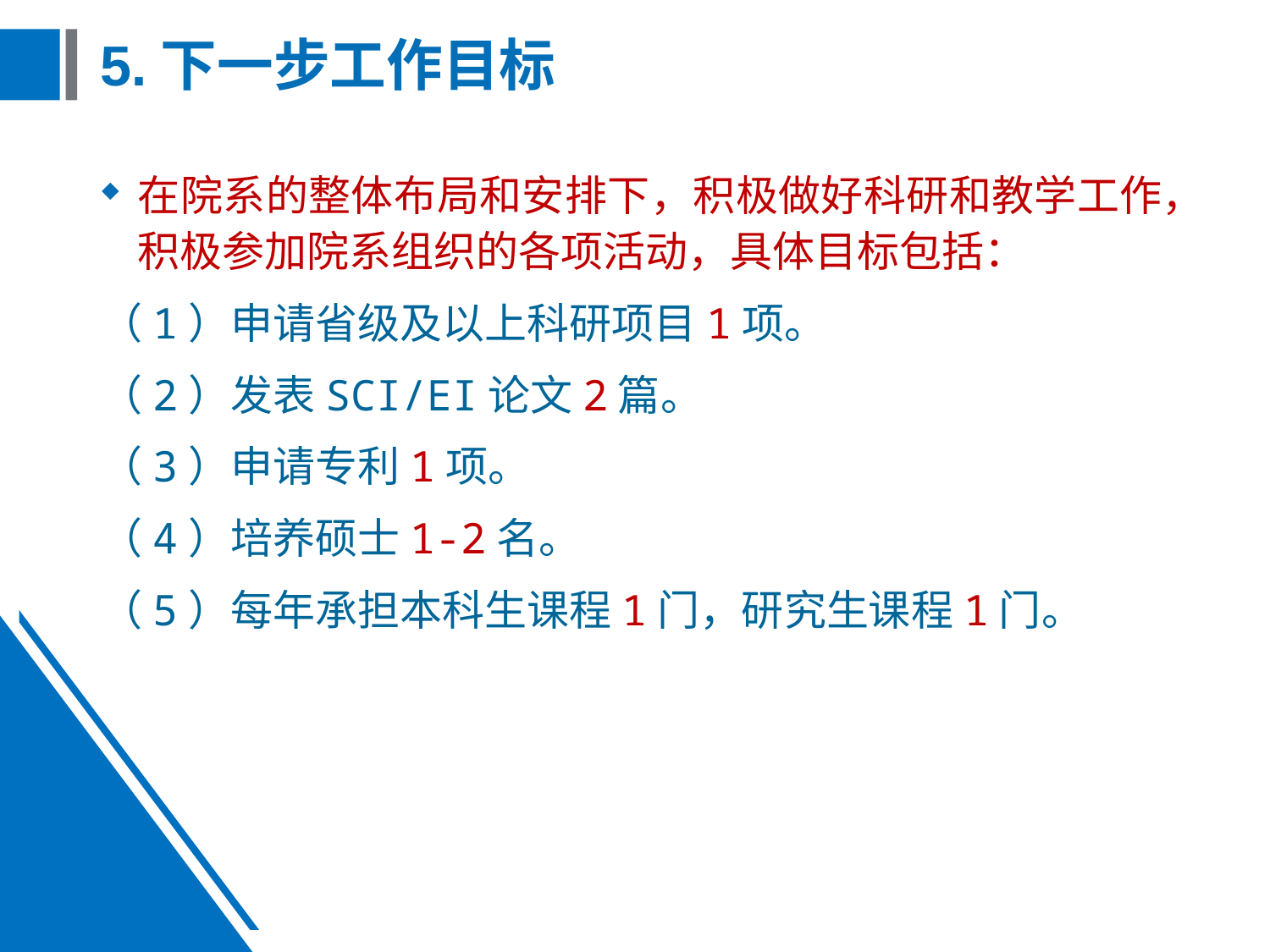

# 5.下一步工作目标
在院系的整体布局和安排下，积极做好科研和教学工作，积极参加院系组织的各项活动，具体目标包括：
（1）申请省级及以上科研项目1项。
（2）发表SCI/EI论文2篇。
（3）申请专利1项。
（4）培养硕士1-2名。
（5）每年承担本科生课程1门，研究生课程1门。